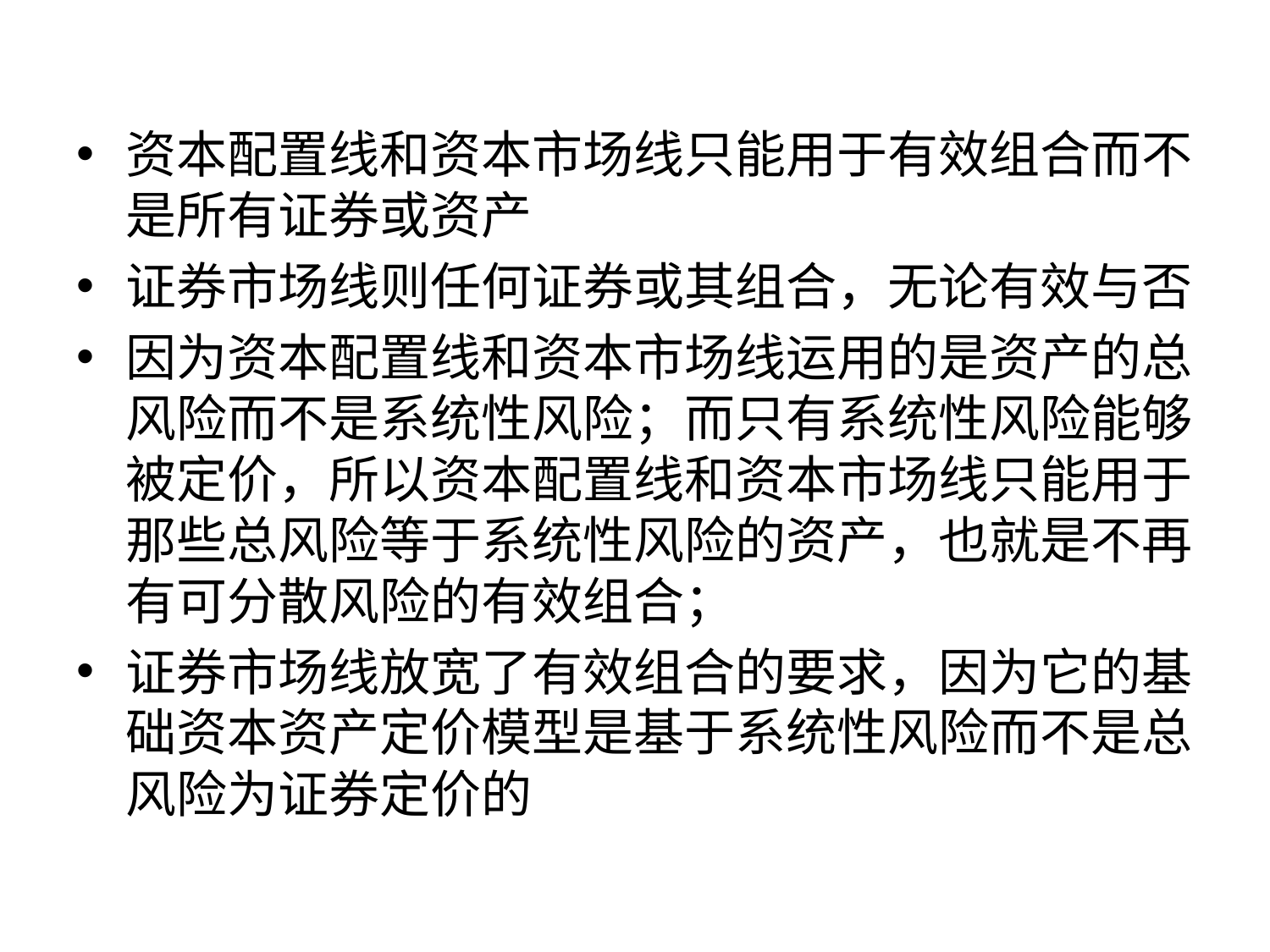

资本配置线和资本市场线只能用于有效组合而不是所有证券或资产
证券市场线则任何证券或其组合，无论有效与否
因为资本配置线和资本市场线运用的是资产的总风险而不是系统性风险；而只有系统性风险能够被定价，所以资本配置线和资本市场线只能用于那些总风险等于系统性风险的资产，也就是不再有可分散风险的有效组合；
证券市场线放宽了有效组合的要求，因为它的基础资本资产定价模型是基于系统性风险而不是总风险为证券定价的